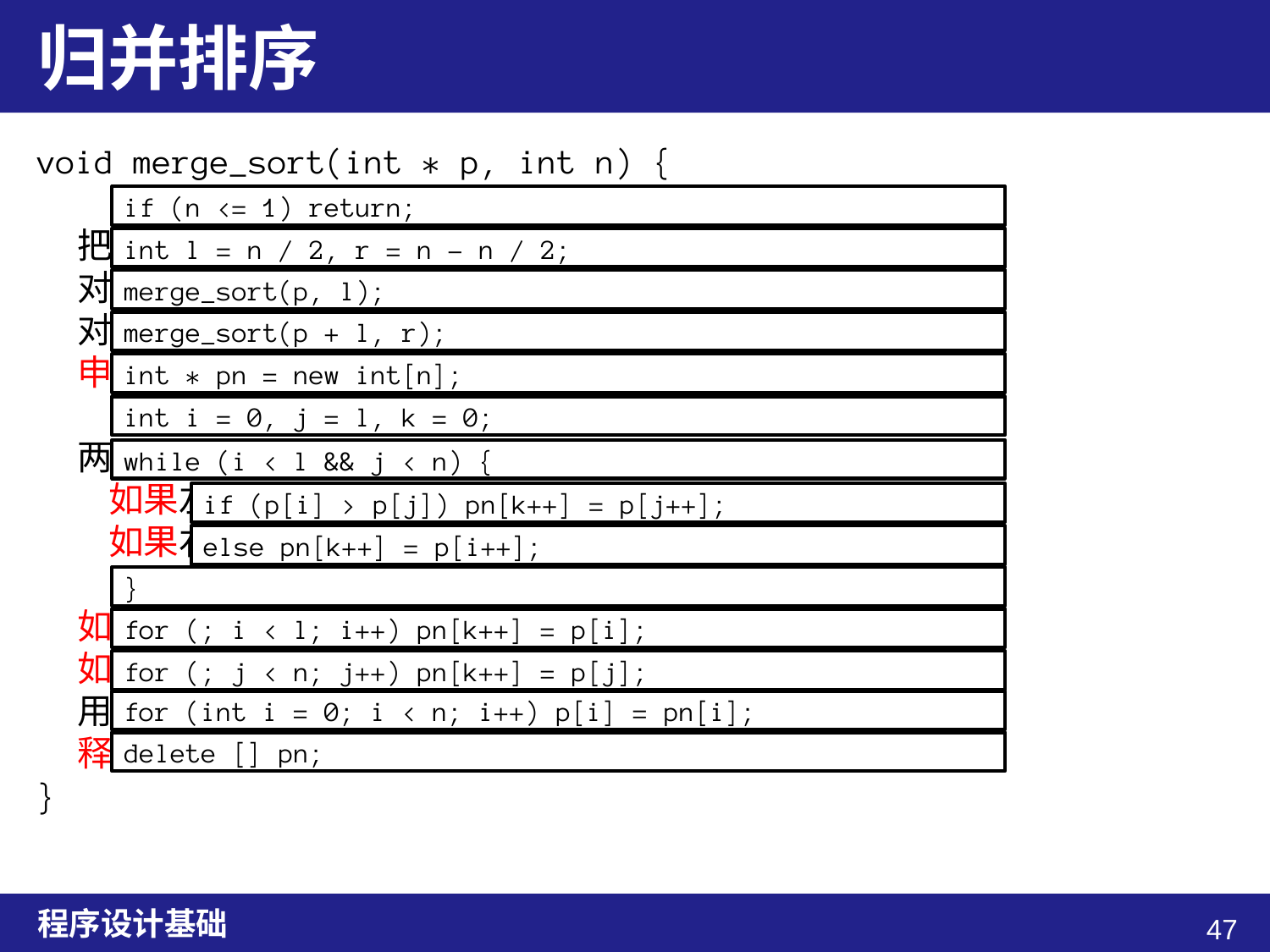

# 归并排序
void merge_sort(int * p, int n) {

    把数组分为两份
    对左边排序
    对右边排序
    申请新数组，准备合并

    两部分都有剩余时
        如果左边的比较大，取右边的
        如果右边的比较大，取左边的

    如果左边有剩余，都放在新数组中
    如果右边有剩余，都放在新数组中
    用新数组覆盖原数组
    释放旧数组
}
if (n <= 1) return;
int l = n / 2, r = n - n / 2;
merge_sort(p, l);
merge_sort(p + l, r);
int * pn = new int[n];
int i = 0, j = l, k = 0;
while (i < l && j < n) {
if (p[i] > p[j]) pn[k++] = p[j++];
else pn[k++] = p[i++];
}
for (; i < l; i++) pn[k++] = p[i];
for (; j < n; j++) pn[k++] = p[j];
for (int i = 0; i < n; i++) p[i] = pn[i];
delete [] pn;